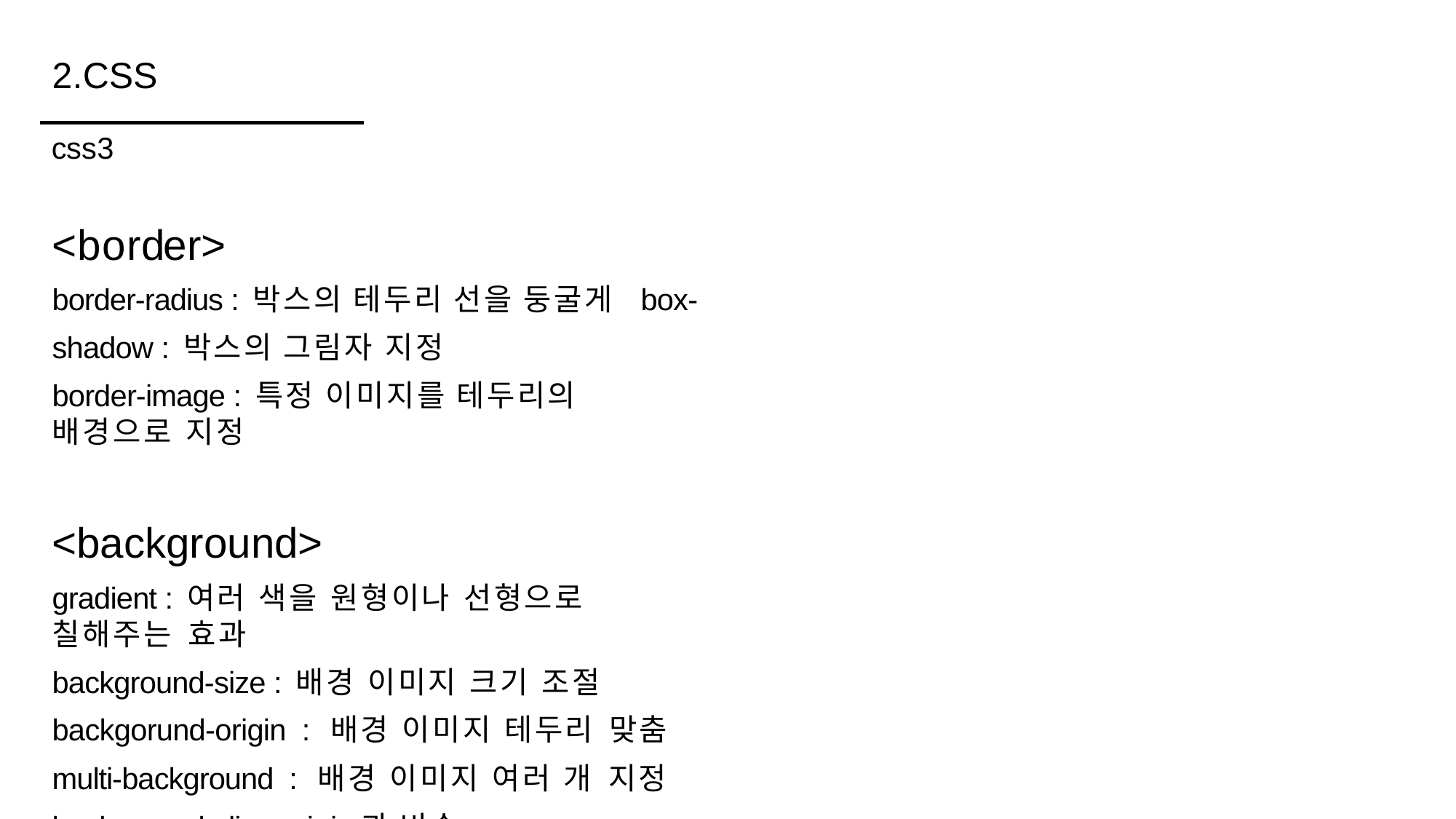

2.CSS

css3
# <border>
border-radius : 박스의 테두리 선을 둥굴게  box-shadow : 박스의 그림자 지정
border-image : 특정 이미지를 테두리의 배경으로 지정

<background>
gradient : 여러 색을 원형이나 선형으로 칠해주는 효과
background-size : 배경 이미지 크기 조절  backgorund-origin  :  배경 이미지 테두리 맞춤
multi-background  :  배경 이미지 여러 개 지정
background-clip : origin과 비슷